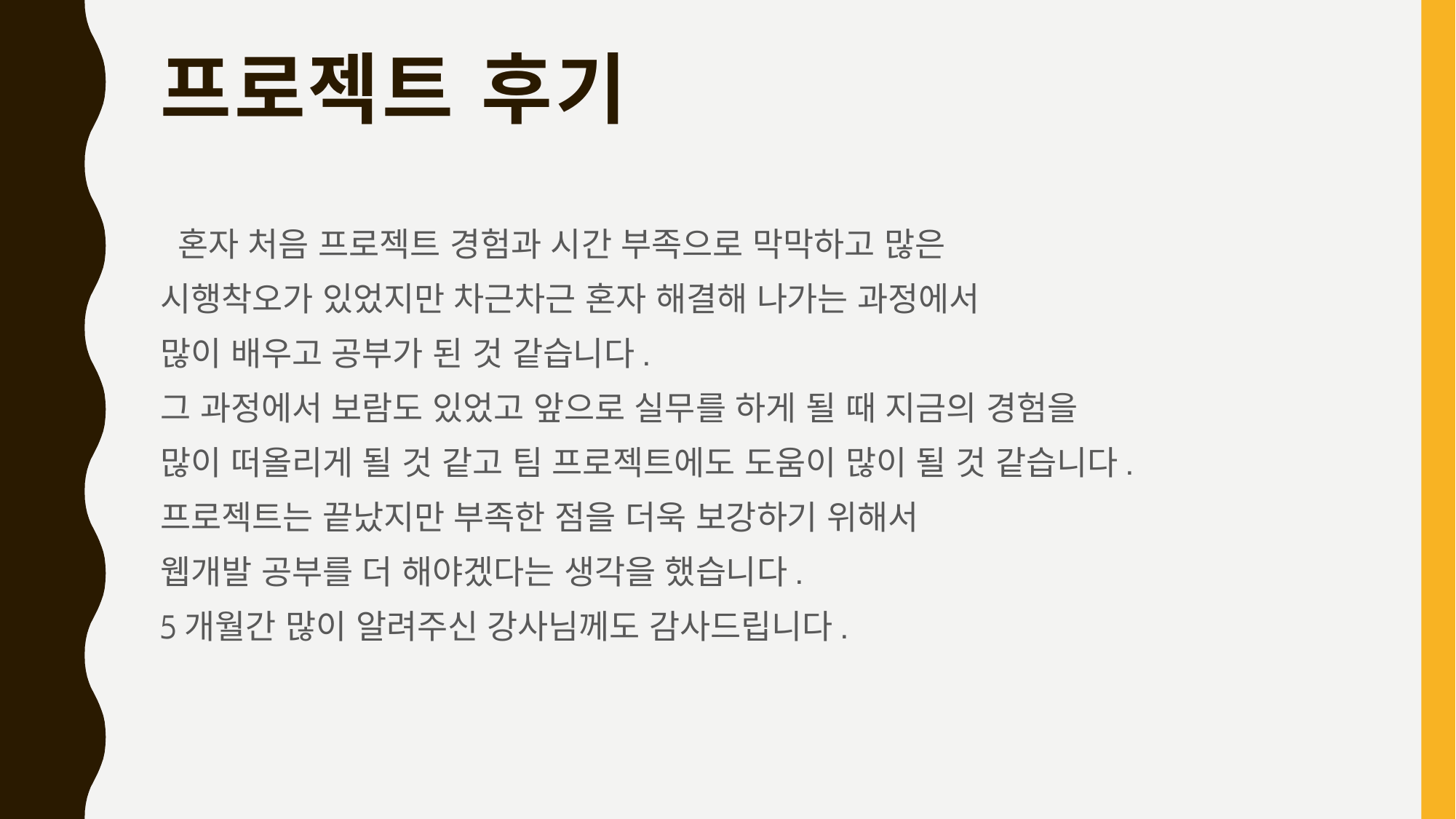

# 프로젝트 후기
 혼자 처음 프로젝트 경험과 시간 부족으로 막막하고 많은
시행착오가 있었지만 차근차근 혼자 해결해 나가는 과정에서
많이 배우고 공부가 된 것 같습니다.
그 과정에서 보람도 있었고 앞으로 실무를 하게 될 때 지금의 경험을
많이 떠올리게 될 것 같고 팀 프로젝트에도 도움이 많이 될 것 같습니다.
프로젝트는 끝났지만 부족한 점을 더욱 보강하기 위해서
웹개발 공부를 더 해야겠다는 생각을 했습니다.
5개월간 많이 알려주신 강사님께도 감사드립니다.